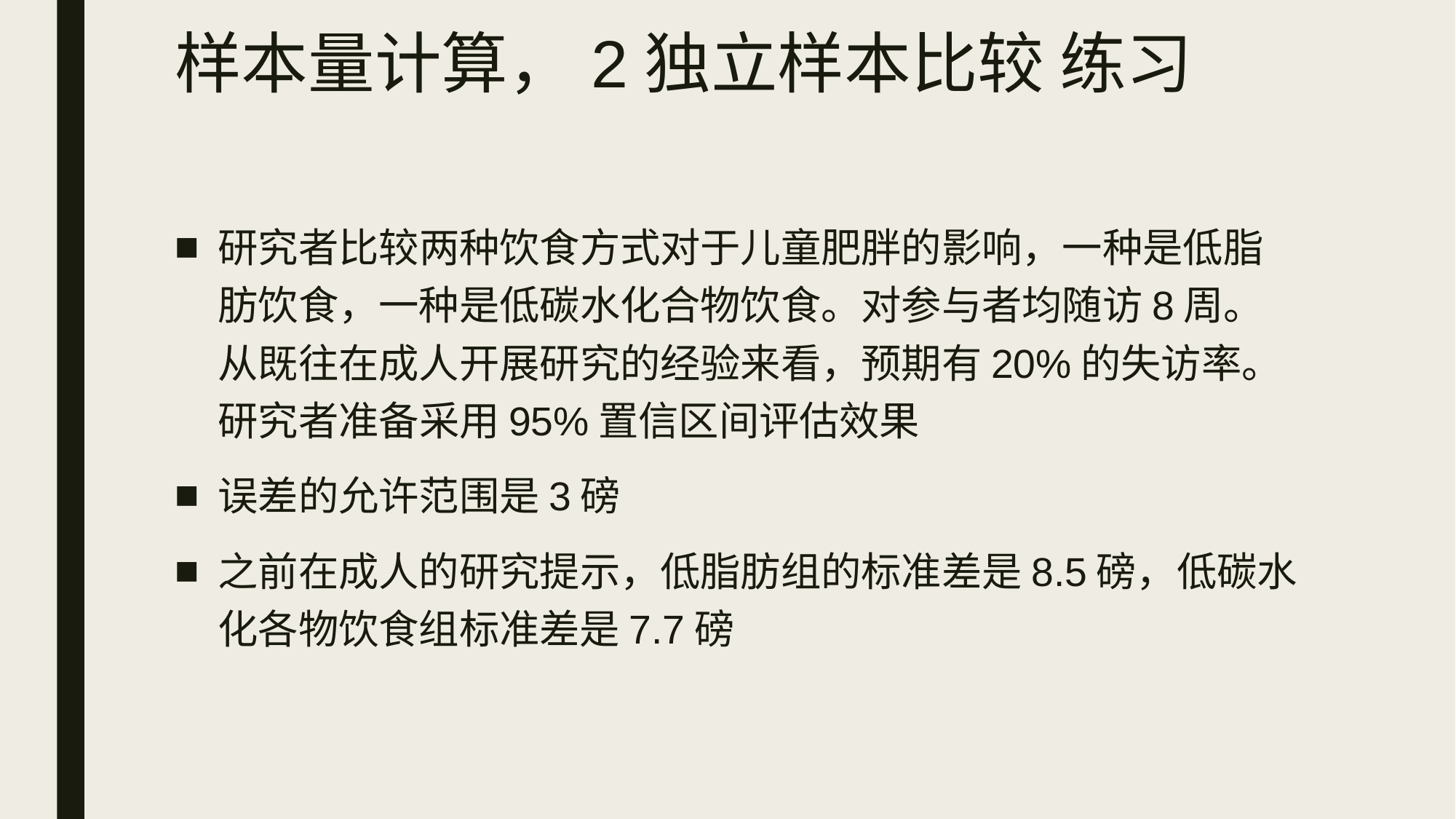

# 样本量计算，2独立样本比较 练习
研究者比较两种饮食方式对于儿童肥胖的影响，一种是低脂肪饮食，一种是低碳水化合物饮食。对参与者均随访8周。从既往在成人开展研究的经验来看，预期有20%的失访率。研究者准备采用95%置信区间评估效果
误差的允许范围是3磅
之前在成人的研究提示，低脂肪组的标准差是8.5磅，低碳水化各物饮食组标准差是7.7磅